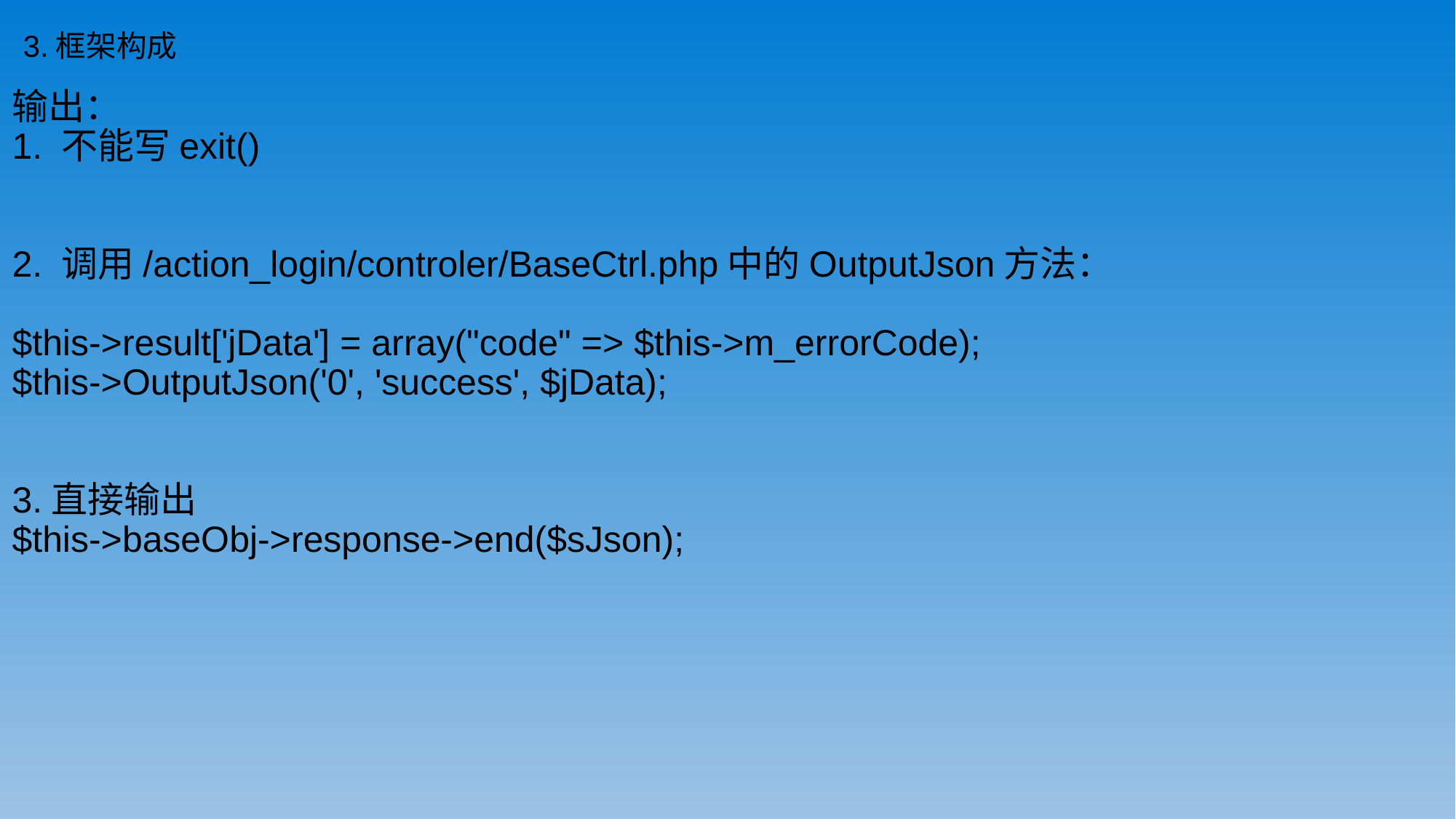

3.框架构成
# 输出： 1. 不能写exit() 2. 调用/action_login/controler/BaseCtrl.php中的OutputJson方法： $this->result['jData'] = array("code" => $this->m_errorCode); $this->OutputJson('0', 'success', $jData); 3.直接输出 $this->baseObj->response->end($sJson);